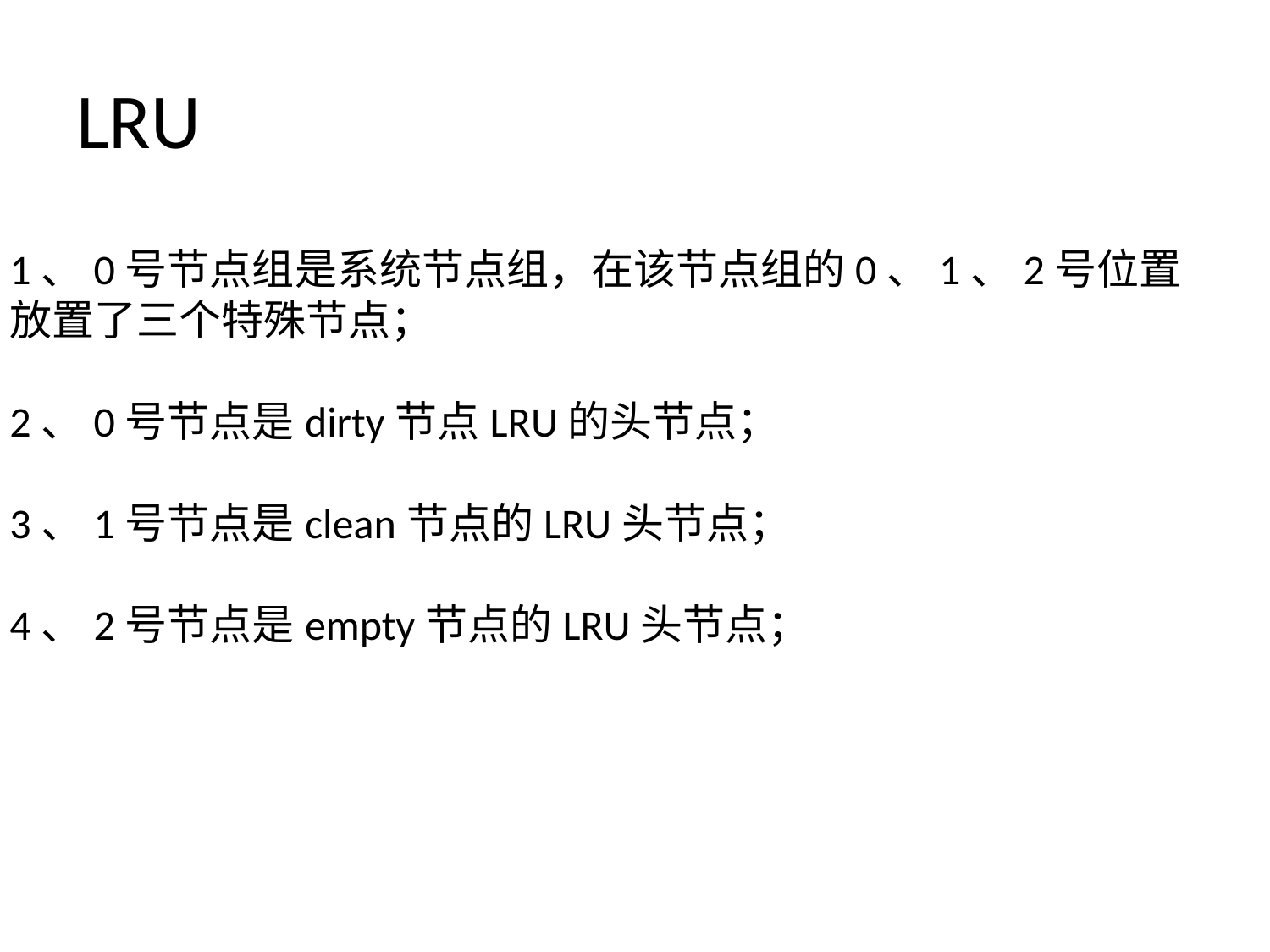

# LRU
1、0号节点组是系统节点组，在该节点组的0、1、2号位置放置了三个特殊节点；

2、0号节点是dirty节点LRU的头节点；

3、1号节点是clean节点的LRU头节点；

4、2号节点是empty节点的LRU头节点；